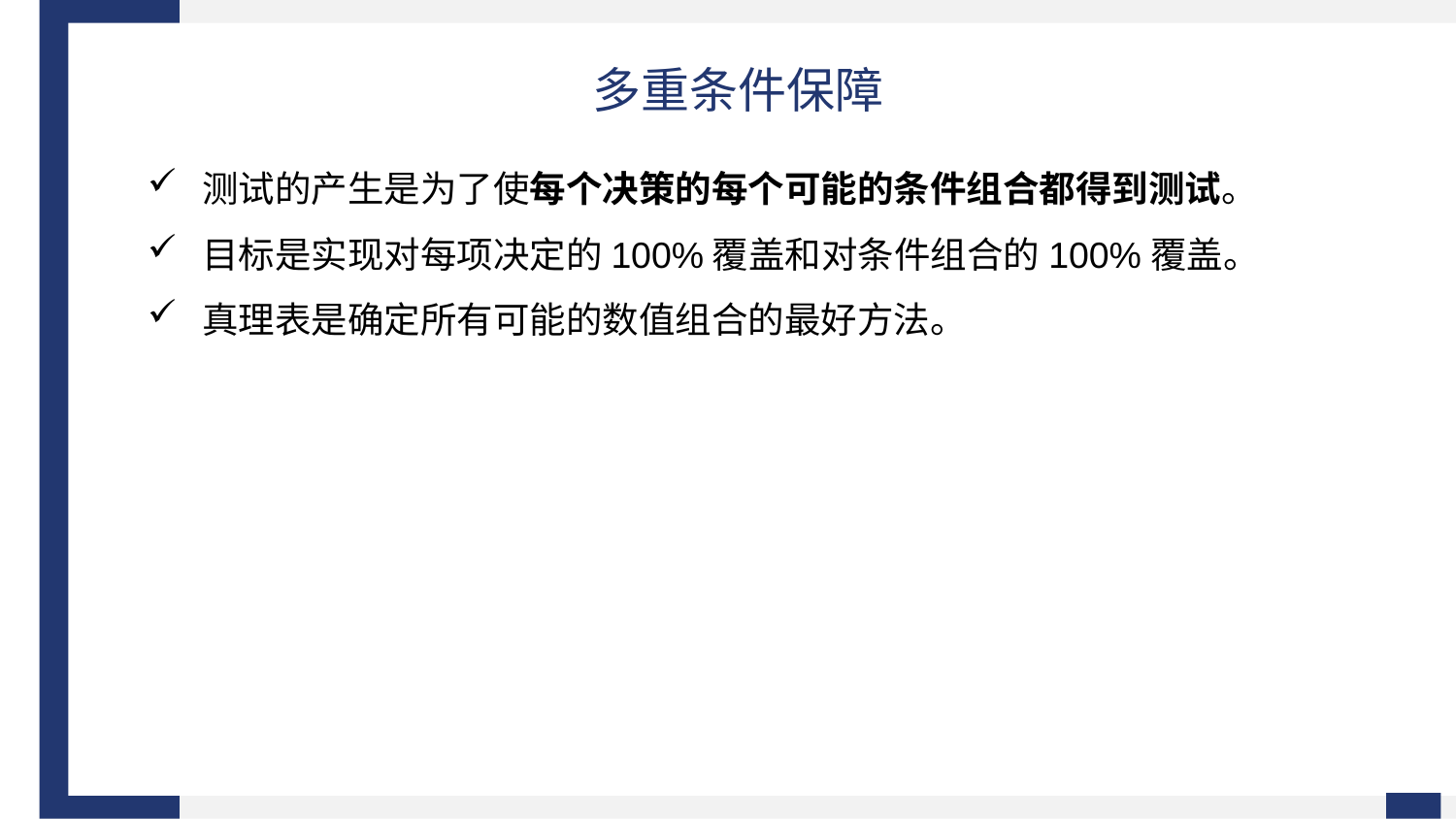

多重条件保障
测试的产生是为了使每个决策的每个可能的条件组合都得到测试。
目标是实现对每项决定的100%覆盖和对条件组合的100%覆盖。
真理表是确定所有可能的数值组合的最好方法。